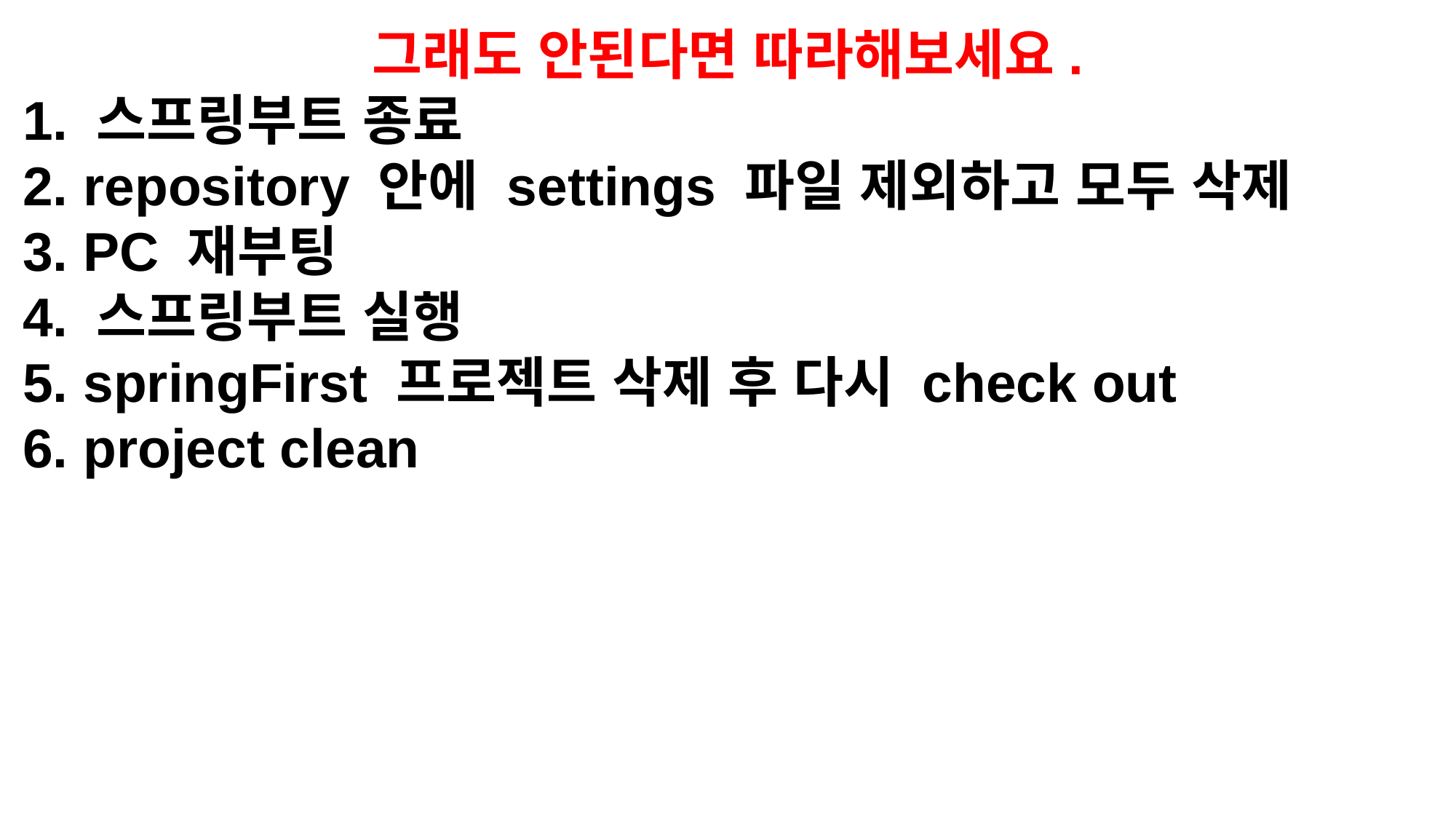

그래도 안된다면 따라해보세요.
1. 스프링부트 종료
2. repository 안에 settings 파일 제외하고 모두 삭제
3. PC 재부팅
4. 스프링부트 실행
5. springFirst 프로젝트 삭제 후 다시 check out
6. project clean